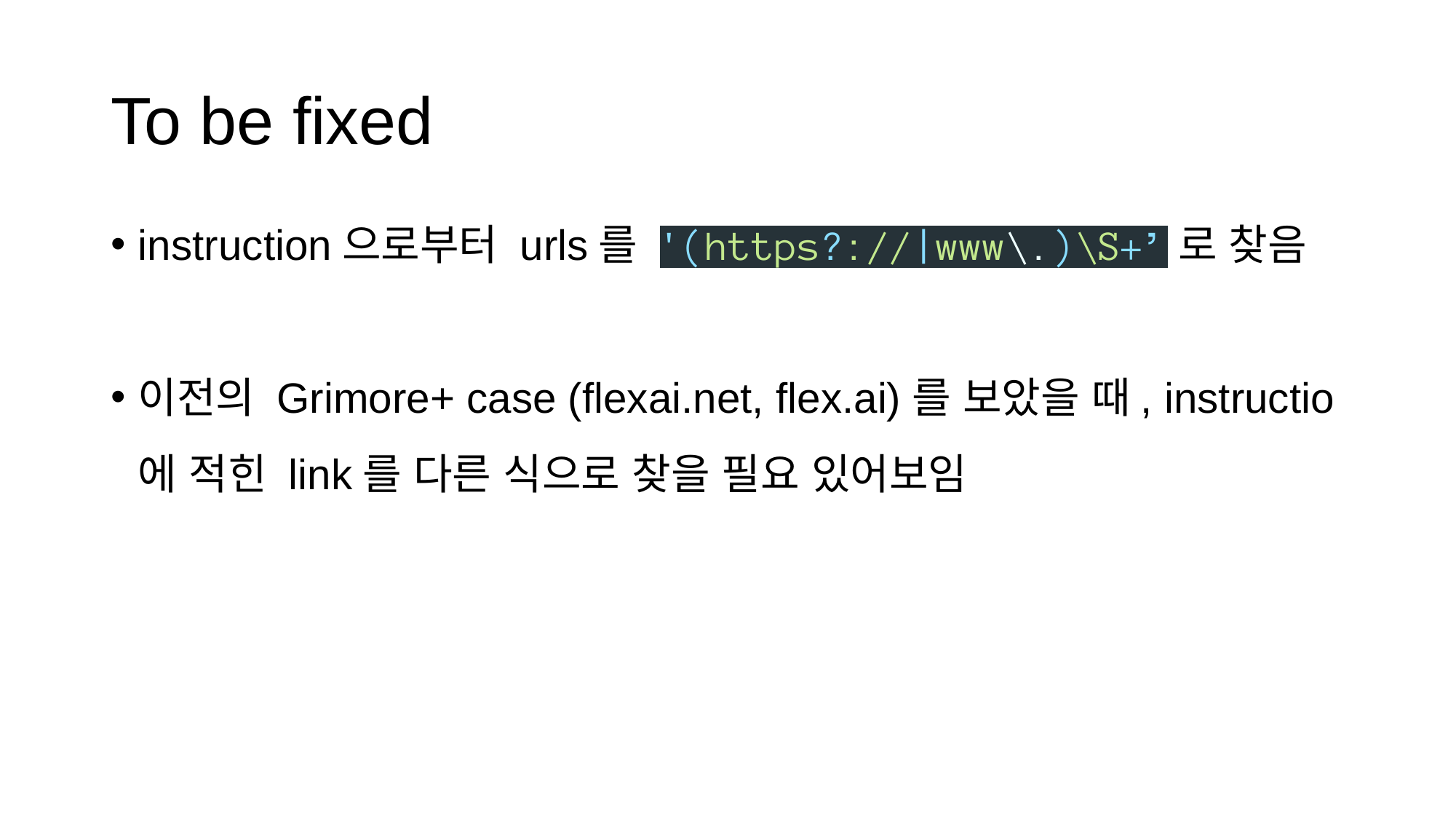

# To be fixed
instruction으로부터 urls를 '(https?://|www\.)\S+’로 찾음

이전의 Grimore+ case (flexai.net, flex.ai)를 보았을 때, instructio에 적힌 link를 다른 식으로 찾을 필요 있어보임